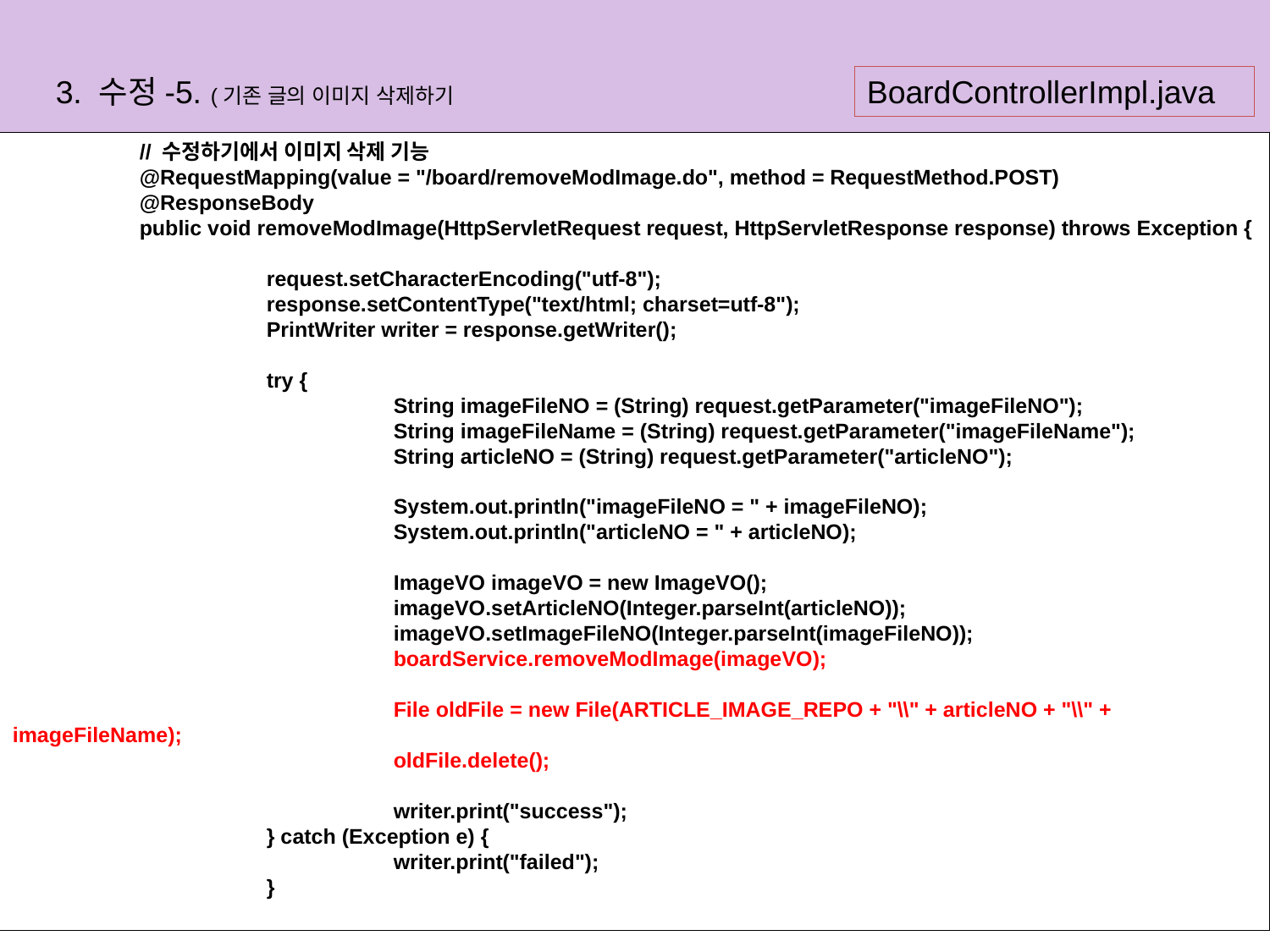

BoardControllerImpl.java
3. 수정-5. (기존 글의 이미지 삭제하기
	// 수정하기에서 이미지 삭제 기능
	@RequestMapping(value = "/board/removeModImage.do", method = RequestMethod.POST)
	@ResponseBody
	public void removeModImage(HttpServletRequest request, HttpServletResponse response) throws Exception {

		request.setCharacterEncoding("utf-8");
		response.setContentType("text/html; charset=utf-8");
		PrintWriter writer = response.getWriter();

		try {
			String imageFileNO = (String) request.getParameter("imageFileNO");
			String imageFileName = (String) request.getParameter("imageFileName");
			String articleNO = (String) request.getParameter("articleNO");

			System.out.println("imageFileNO = " + imageFileNO);
			System.out.println("articleNO = " + articleNO);

			ImageVO imageVO = new ImageVO();
			imageVO.setArticleNO(Integer.parseInt(articleNO));
			imageVO.setImageFileNO(Integer.parseInt(imageFileNO));
			boardService.removeModImage(imageVO);

			File oldFile = new File(ARTICLE_IMAGE_REPO + "\\" + articleNO + "\\" + imageFileName);
			oldFile.delete();

			writer.print("success");
		} catch (Exception e) {
			writer.print("failed");
		}